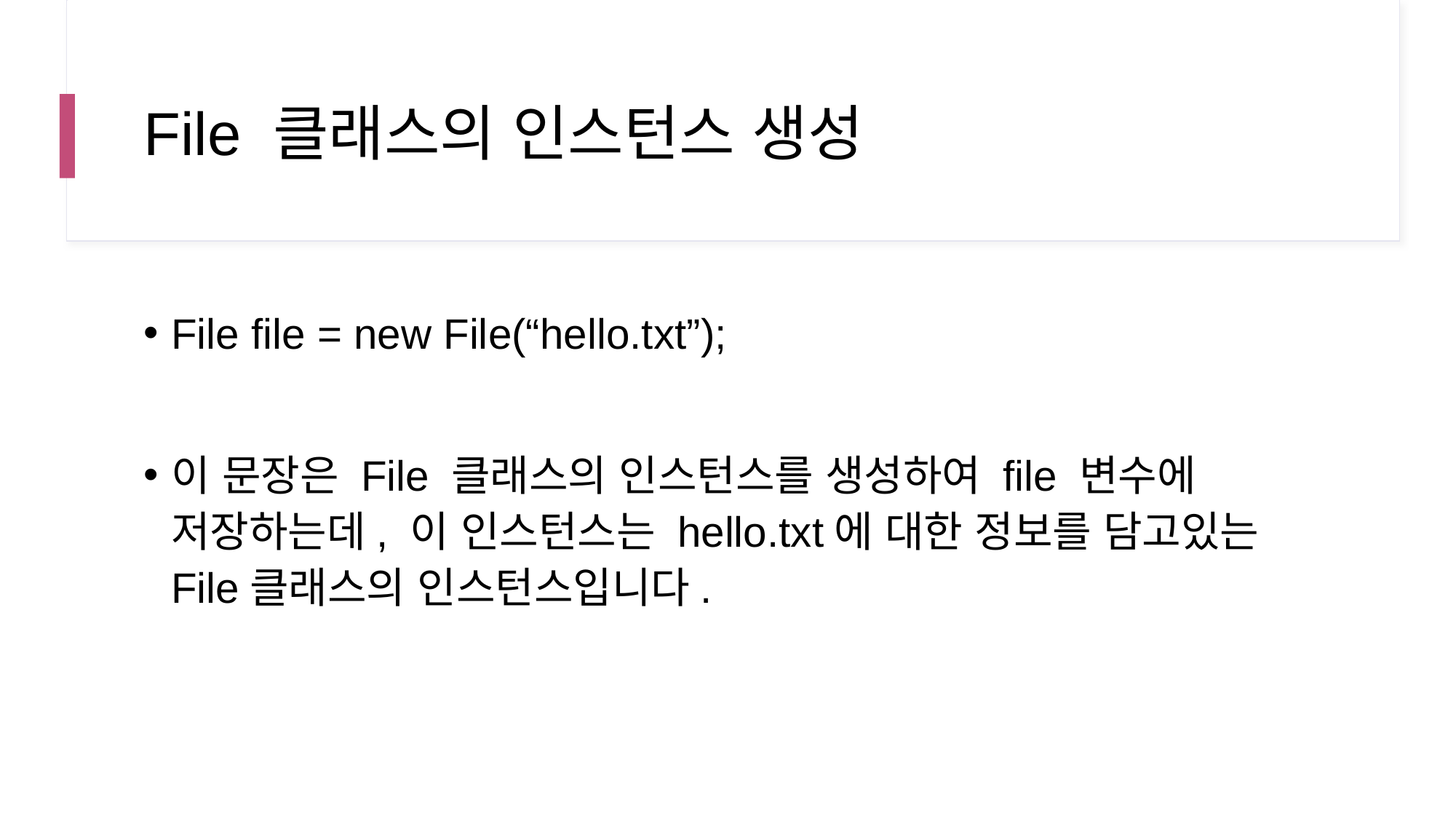

# File 클래스의 인스턴스 생성
File file = new File(“hello.txt”);

이 문장은 File 클래스의 인스턴스를 생성하여 file 변수에 저장하는데, 이 인스턴스는 hello.txt에 대한 정보를 담고있는 File클래스의 인스턴스입니다.